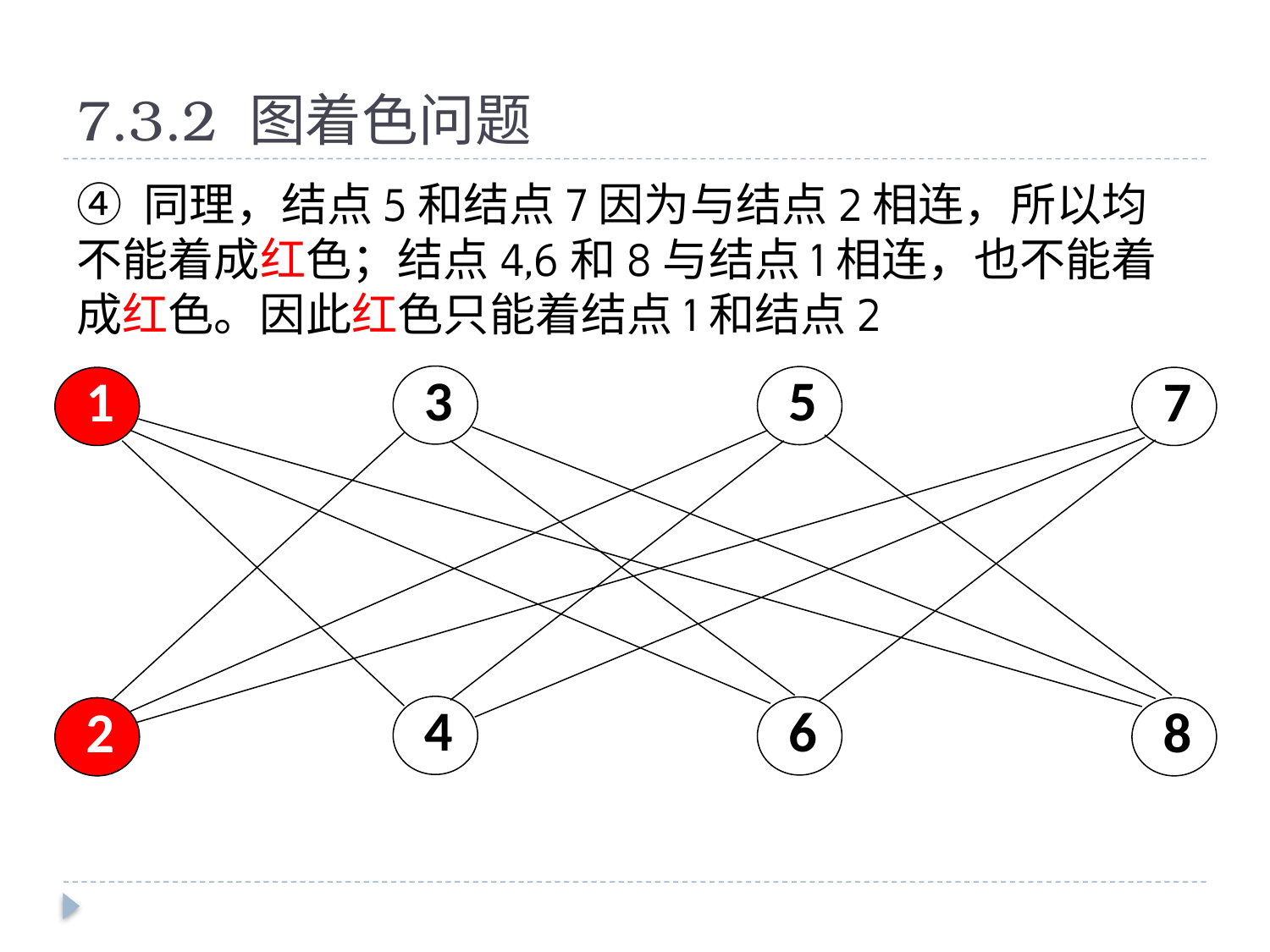

# 7.3.2 图着色问题
④ 同理，结点5和结点7因为与结点2相连，所以均不能着成红色；结点4,6和8与结点1相连，也不能着成红色。因此红色只能着结点1和结点2
3
5
1
7

4
6
2
8